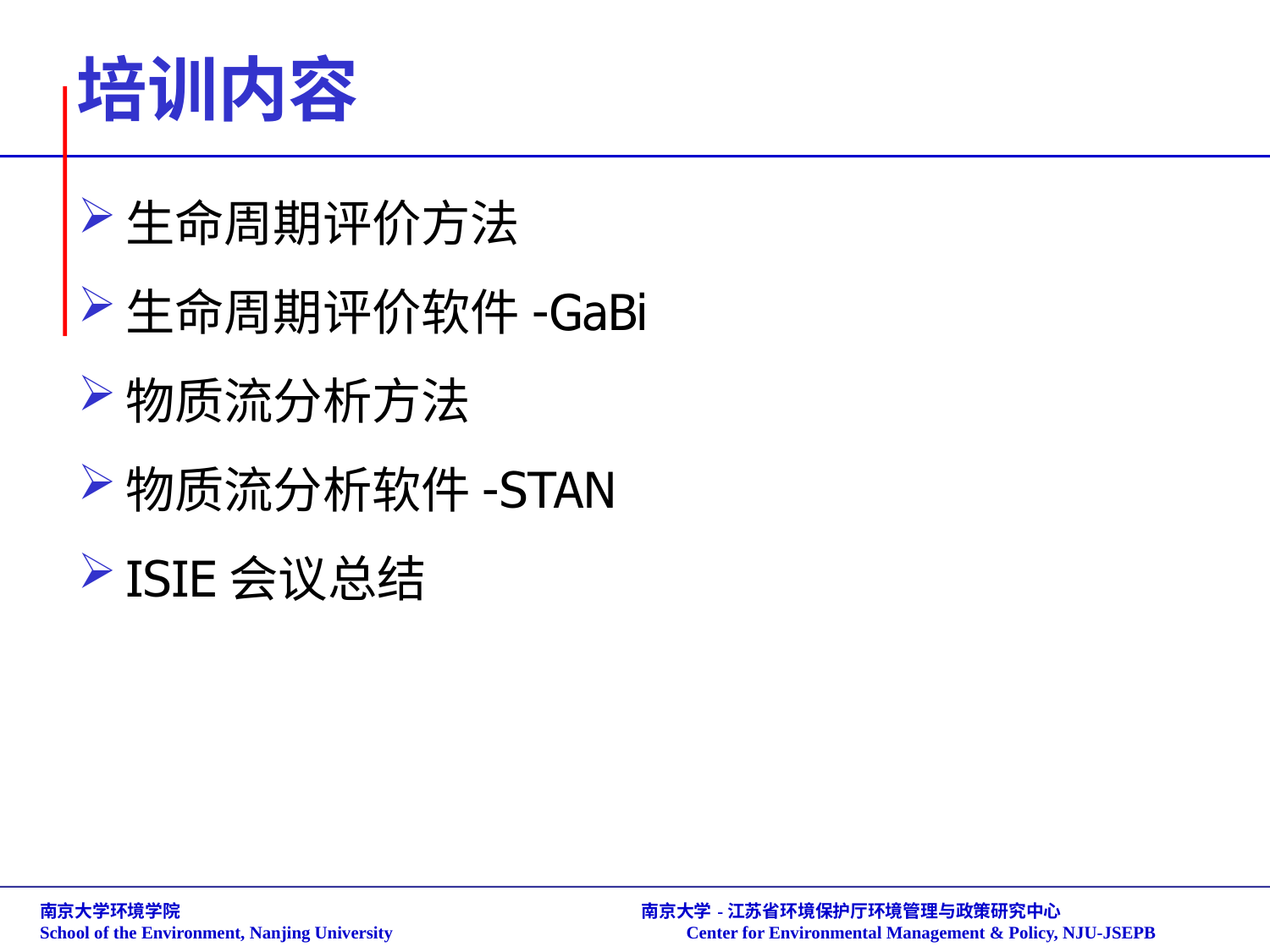

# 培训内容
生命周期评价方法
生命周期评价软件-GaBi
物质流分析方法
物质流分析软件-STAN
ISIE会议总结